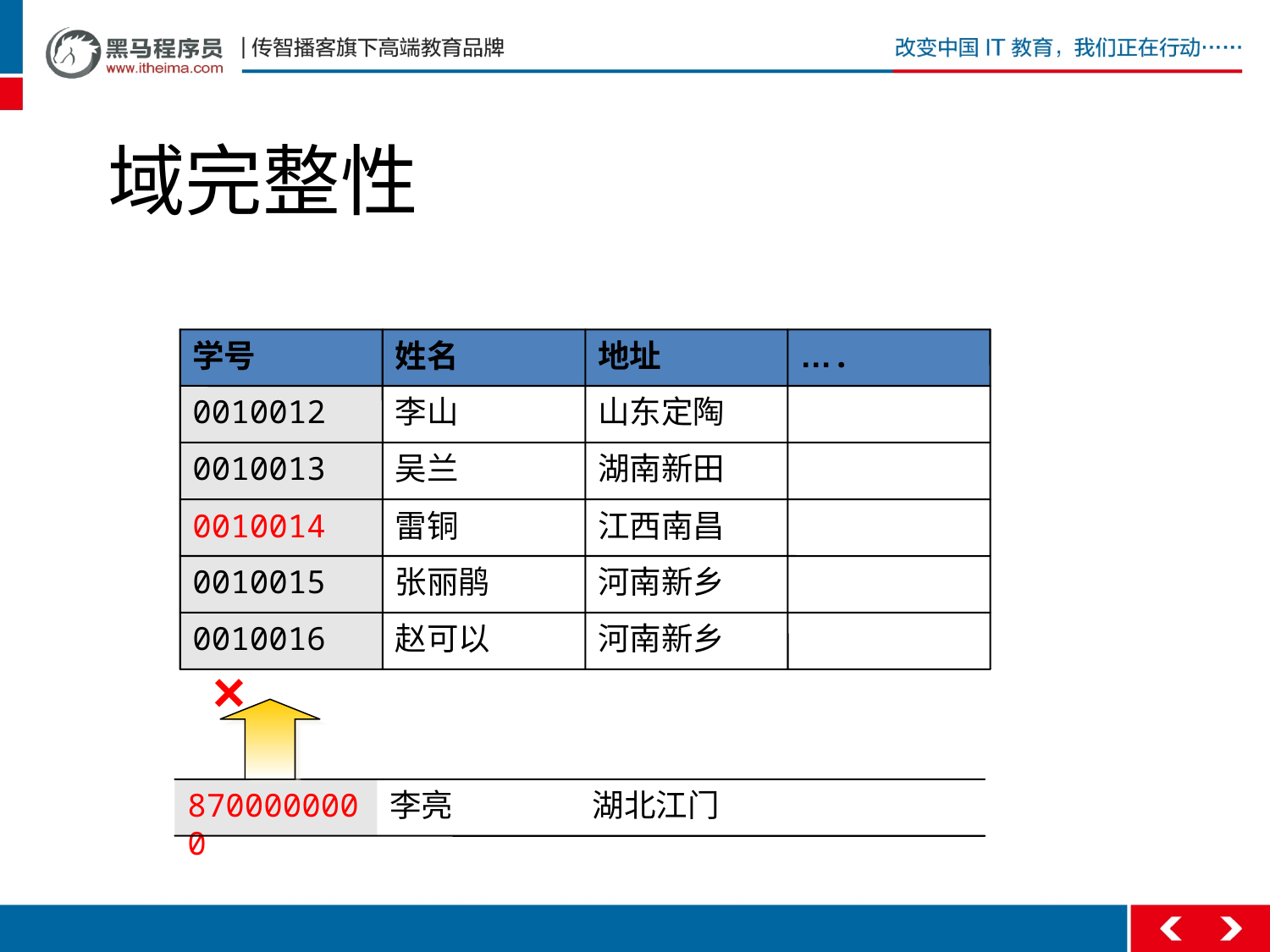

# 域完整性
学号

姓名

地址

….

0010012

李山
山东定陶

0010013

吴兰
湖南新田

0010014

雷铜
江西南昌

0010015

张丽鹃
河南新乡

0010016

赵可以
河南新乡

×

8700000000

李亮
湖北江门